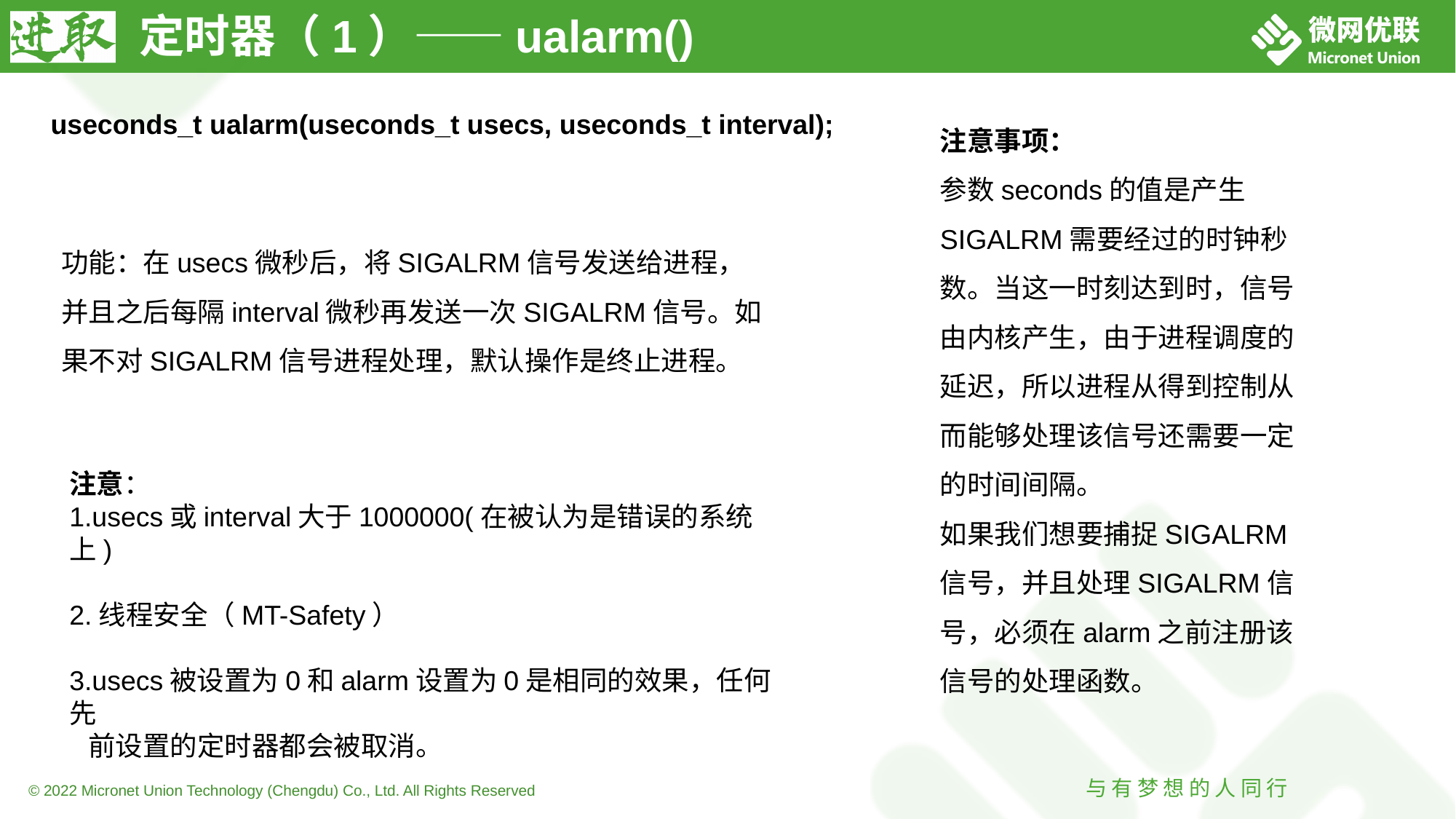

定时器（1）——ualarm()
useconds_t ualarm(useconds_t usecs, useconds_t interval);
注意事项：
参数seconds的值是产生SIGALRM需要经过的时钟秒数。当这一时刻达到时，信号由内核产生，由于进程调度的延迟，所以进程从得到控制从而能够处理该信号还需要一定的时间间隔。
如果我们想要捕捉SIGALRM信号，并且处理SIGALRM信号，必须在alarm之前注册该信号的处理函数。
功能：在usecs微秒后，将SIGALRM信号发送给进程，并且之后每隔interval微秒再发送一次SIGALRM信号。如果不对SIGALRM信号进程处理，默认操作是终止进程。
注意：
1.usecs或interval大于1000000(在被认为是错误的系统上)

2.线程安全（MT-Safety）

3.usecs被设置为0和alarm设置为0是相同的效果，任何先
  前设置的定时器都会被取消。